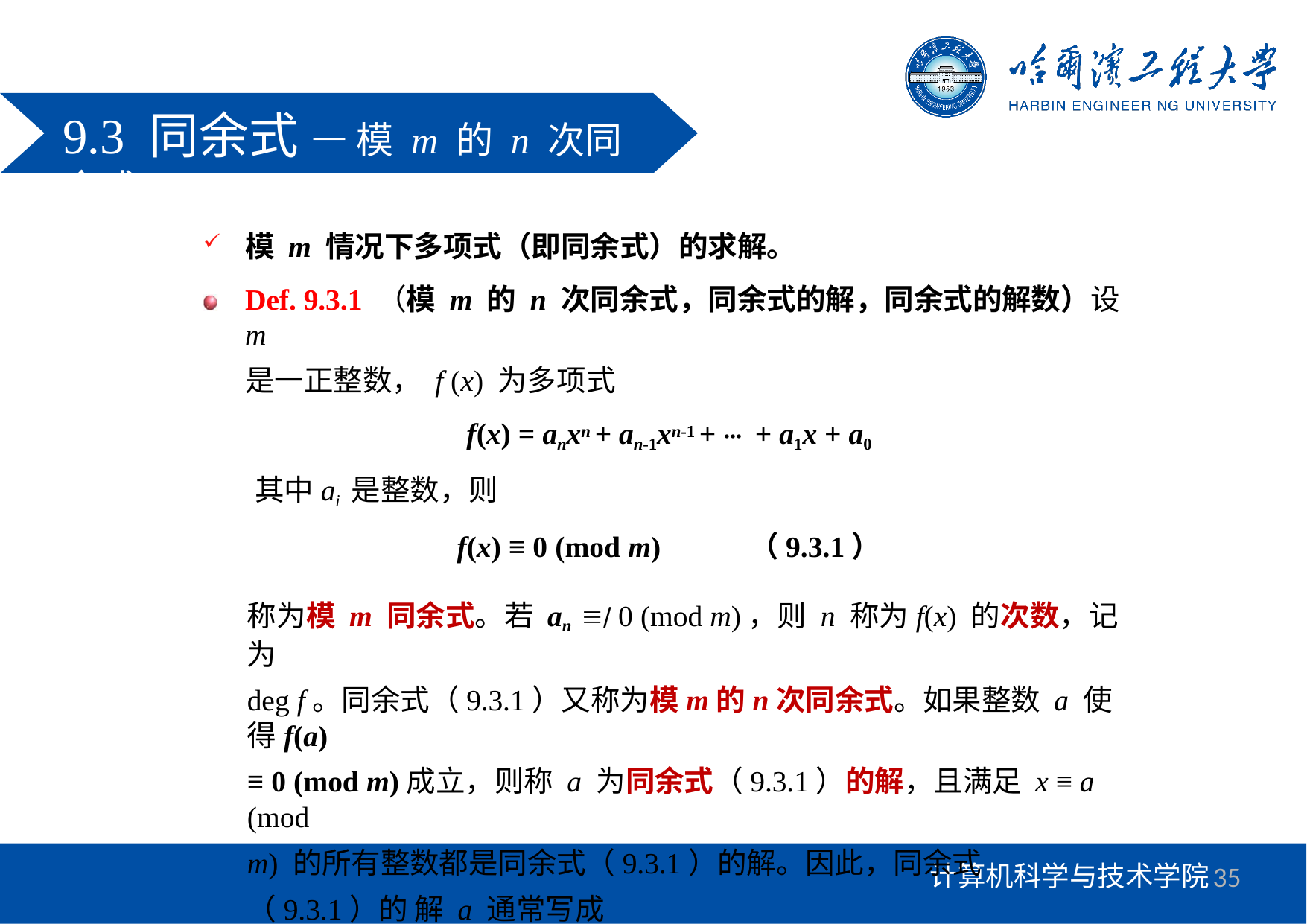

# 9.3 同余式— 模 m 的 n 次同余式
模 m 情况下多项式（即同余式）的求解。
Def. 9.3.1 （模 m 的 n 次同余式，同余式的解，同余式的解数）设 m
是一正整数， f (x) 为多项式
f(x) = anxn + an-1xn-1 + ⋯ + a1x + a0
其中ai 是整数，则
f(x) ≡ 0 (mod m)	（9.3.1）
称为模 m 同余式。若 an ≡/ 0 (mod m)，则 n 称为f(x) 的次数，记为
deg f。同余式（9.3.1）又称为模m的n次同余式。如果整数 a 使得f(a)
≡ 0 (mod m)成立，则称 a 为同余式（9.3.1）的解，且满足 x ≡ a (mod
m) 的所有整数都是同余式（9.3.1）的解。因此，同余式（9.3.1）的 解 a 通常写成
x ≡ a (mod m)

35